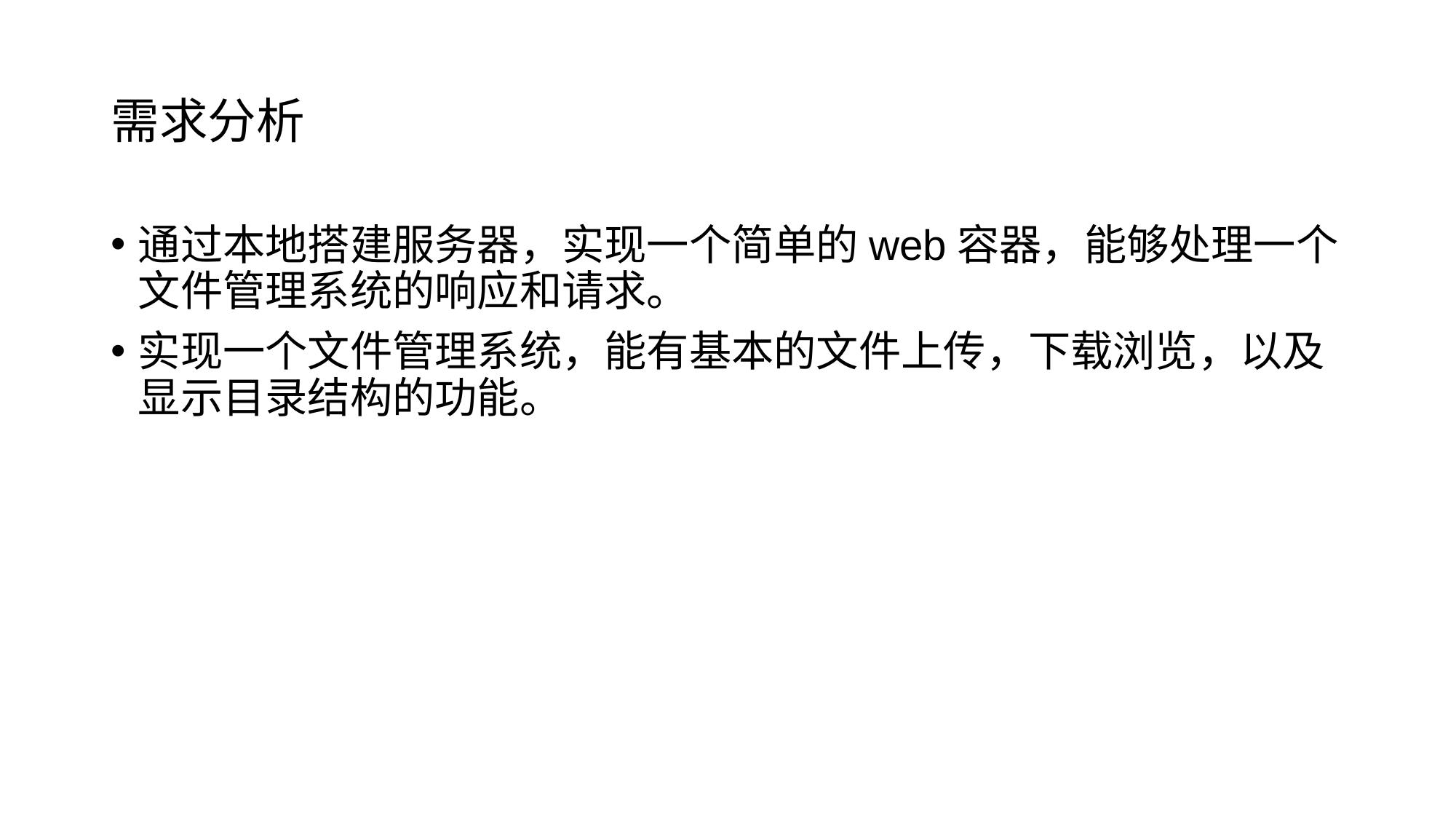

# 需求分析
通过本地搭建服务器，实现一个简单的web容器，能够处理一个文件管理系统的响应和请求。
实现一个文件管理系统，能有基本的文件上传，下载浏览，以及显示目录结构的功能。